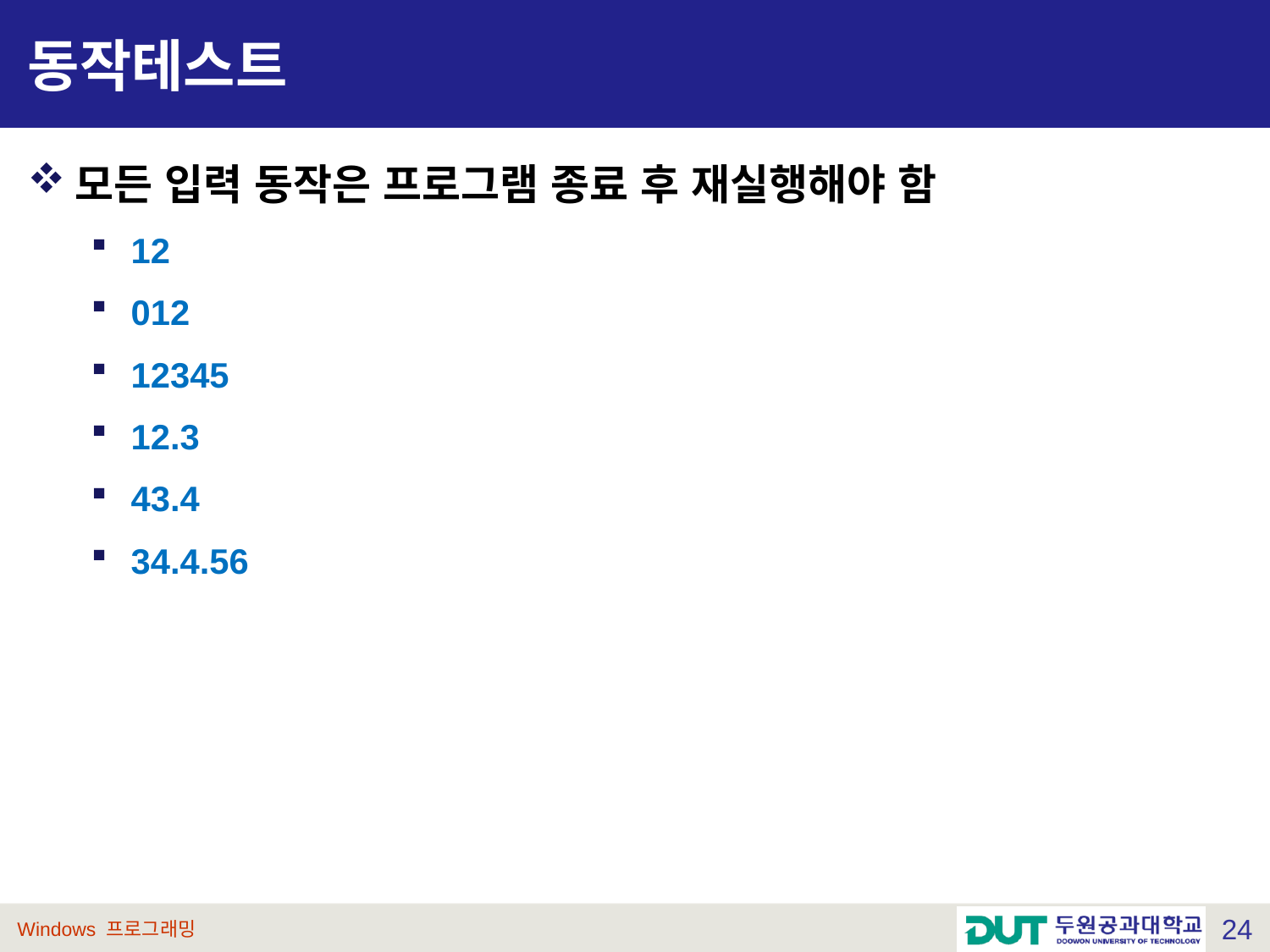

# 동작테스트
모든 입력 동작은 프로그램 종료 후 재실행해야 함
12
012
12345
12.3
43.4
34.4.56